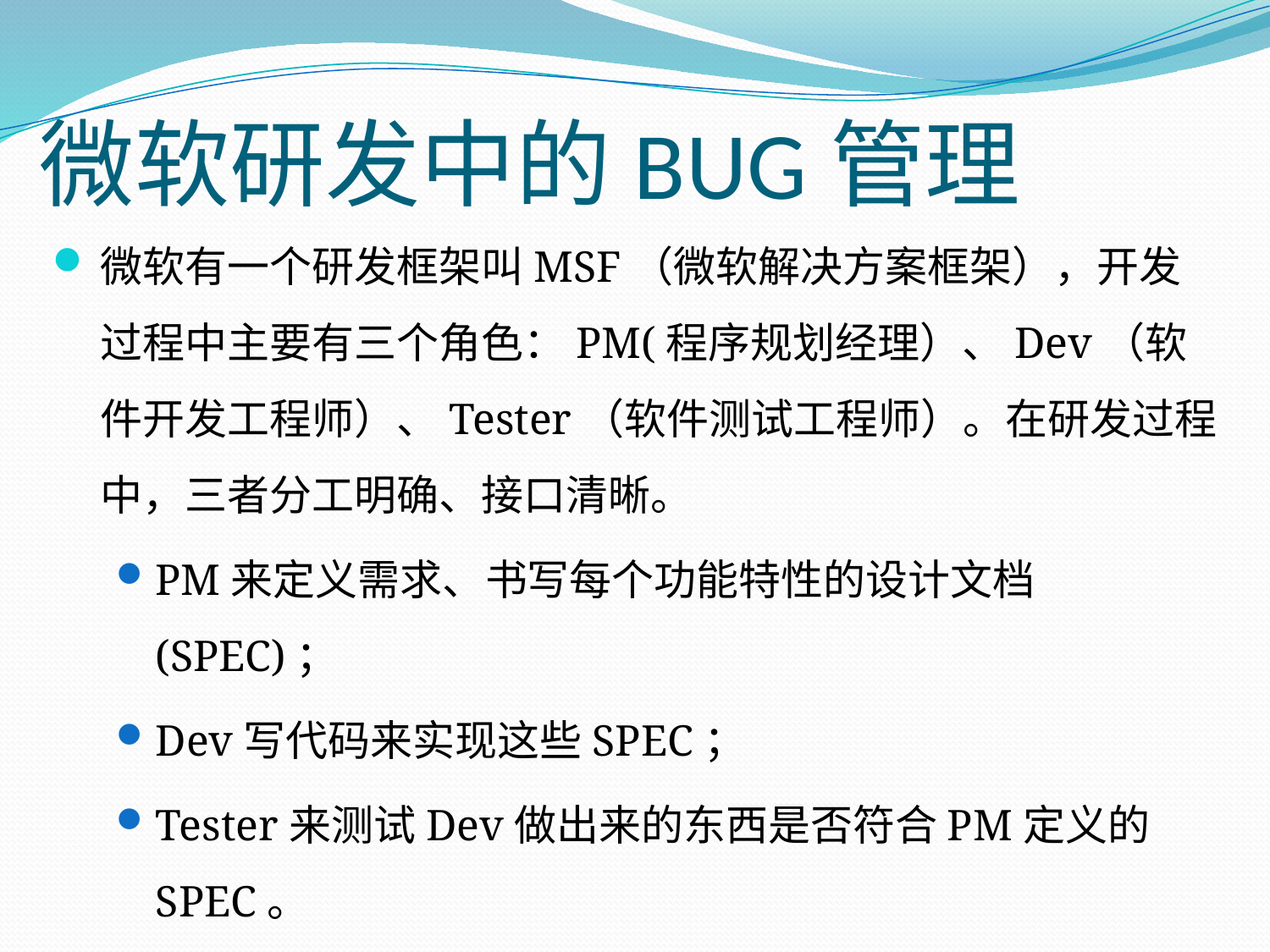

# 微软研发中的BUG管理
微软有一个研发框架叫MSF（微软解决方案框架），开发过程中主要有三个角色：PM(程序规划经理）、Dev（软件开发工程师）、Tester（软件测试工程师）。在研发过程中，三者分工明确、接口清晰。
PM来定义需求、书写每个功能特性的设计文档(SPEC)；
Dev写代码来实现这些SPEC；
Tester来测试Dev做出来的东西是否符合PM定义的SPEC。